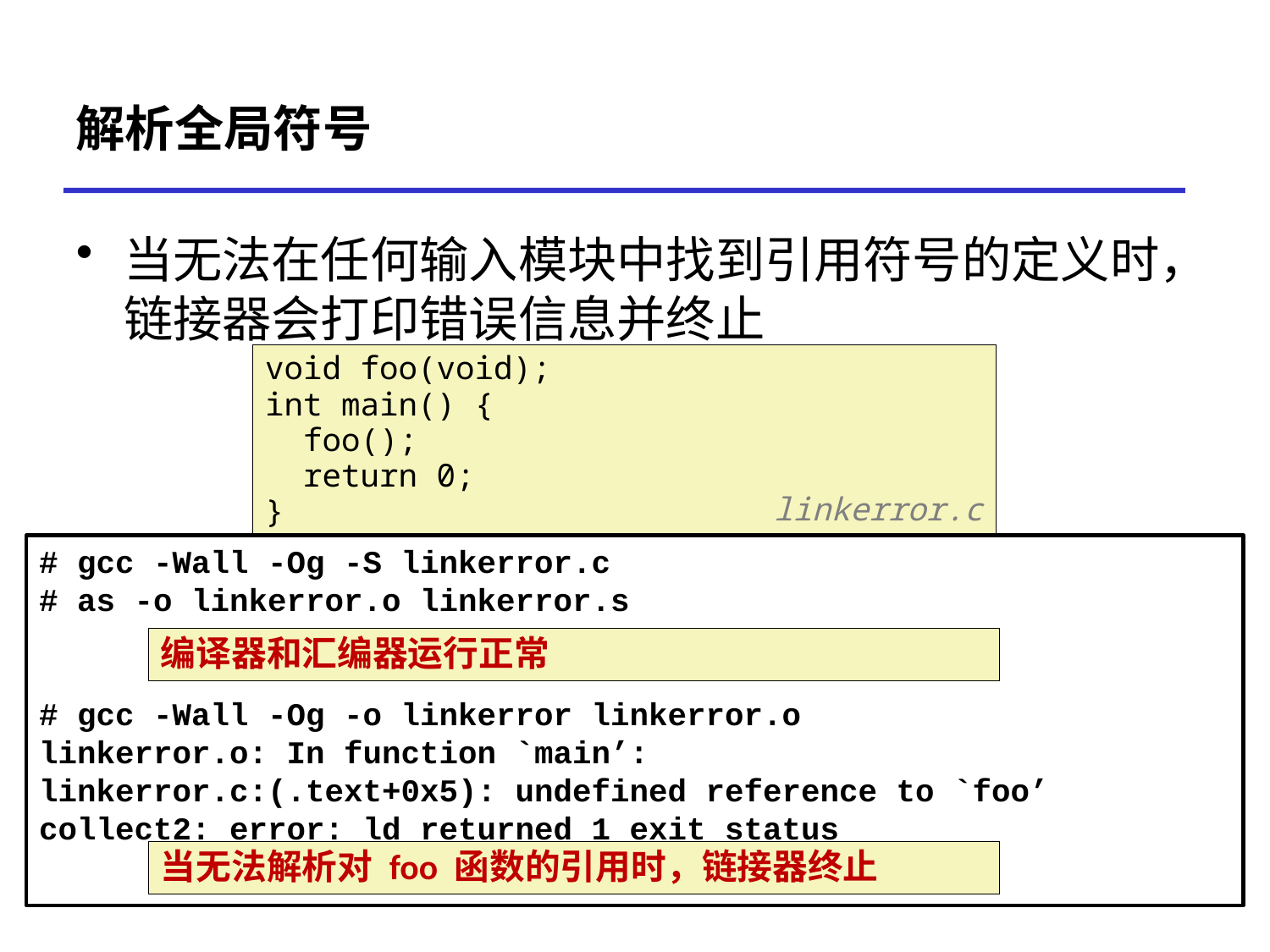

# 解析全局符号
当无法在任何输入模块中找到引用符号的定义时，链接器会打印错误信息并终止
void foo(void);
int main() {
  foo();
  return 0;
}
linkerror.c
# gcc -Wall -Og -S linkerror.c
# as -o linkerror.o linkerror.s

# gcc -Wall -Og -o linkerror linkerror.o linkerror.o: In function `main’: linkerror.c:(.text+0x5): undefined reference to `foo’ collect2: error: ld returned 1 exit status
编译器和汇编器运行正常
当无法解析对 foo 函数的引用时，链接器终止